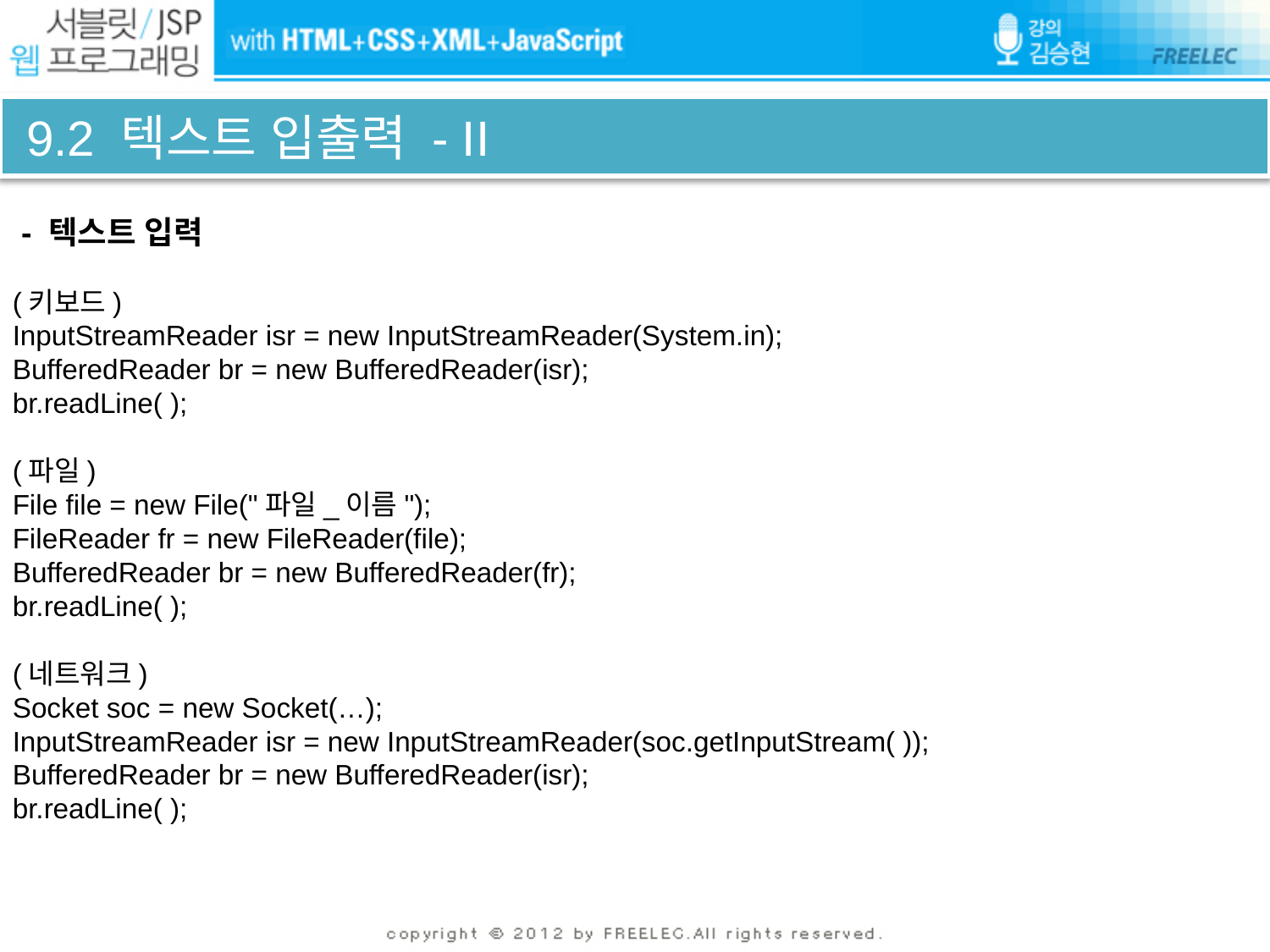

# 9.2 텍스트 입출력 - II
 - 텍스트 입력

(키보드)
InputStreamReader isr = new InputStreamReader(System.in);
BufferedReader br = new BufferedReader(isr);
br.readLine( );

(파일)
File file = new File("파일_이름");
FileReader fr = new FileReader(file);
BufferedReader br = new BufferedReader(fr);
br.readLine( );

(네트워크)
Socket soc = new Socket(…);
InputStreamReader isr = new InputStreamReader(soc.getInputStream( ));
BufferedReader br = new BufferedReader(isr);
br.readLine( );